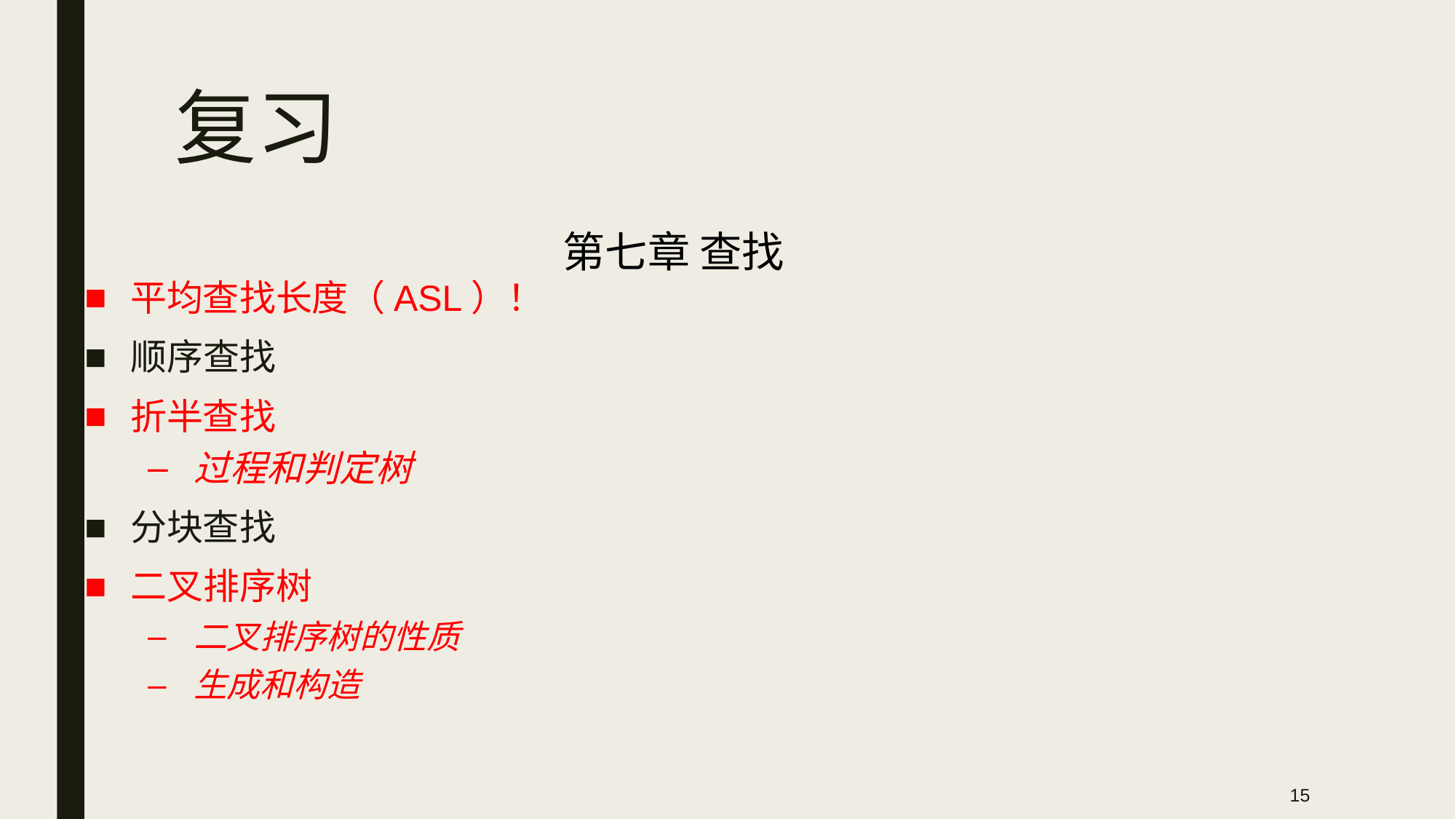

# 复习
第七章 查找
平均查找长度（ASL）！
顺序查找
折半查找
过程和判定树
分块查找
二叉排序树
二叉排序树的性质
生成和构造

15